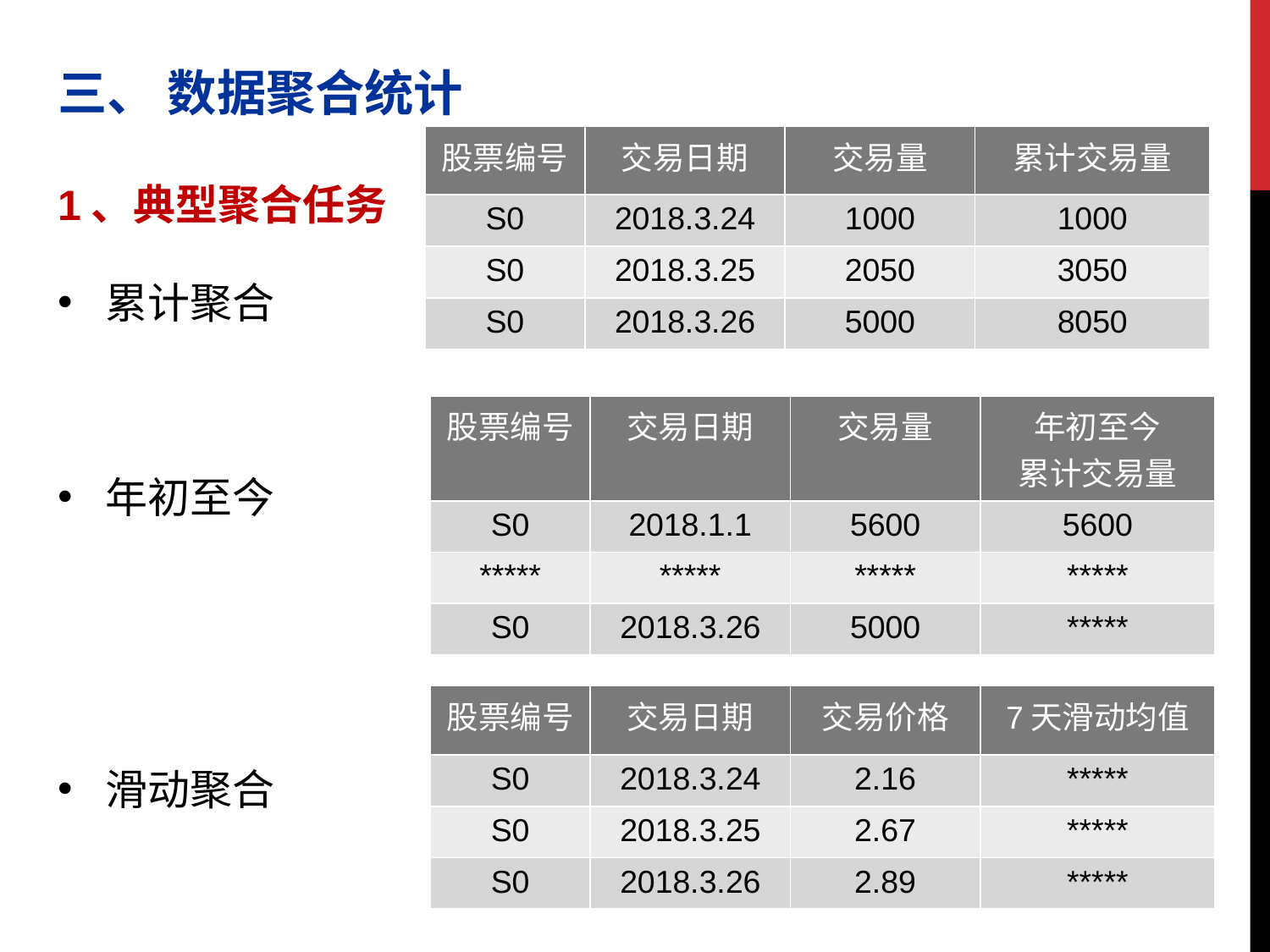

三、 数据聚合统计
1、典型聚合任务
累计聚合

年初至今

滑动聚合

| 股票编号 | 交易日期 | 交易量 | 累计交易量 |
| --- | --- | --- | --- |
| S0 | 2018.3.24 | 1000 | 1000 |
| S0 | 2018.3.25 | 2050 | 3050 |
| S0 | 2018.3.26 | 5000 | 8050 |
| 股票编号 | 交易日期 | 交易量 | 年初至今 累计交易量 |
| --- | --- | --- | --- |
| S0 | 2018.1.1 | 5600 | 5600 |
| \*\*\*\*\* | \*\*\*\*\* | \*\*\*\*\* | \*\*\*\*\* |
| S0 | 2018.3.26 | 5000 | \*\*\*\*\* |
| 股票编号 | 交易日期 | 交易价格 | 7天滑动均值 |
| --- | --- | --- | --- |
| S0 | 2018.3.24 | 2.16 | \*\*\*\*\* |
| S0 | 2018.3.25 | 2.67 | \*\*\*\*\* |
| S0 | 2018.3.26 | 2.89 | \*\*\*\*\* |